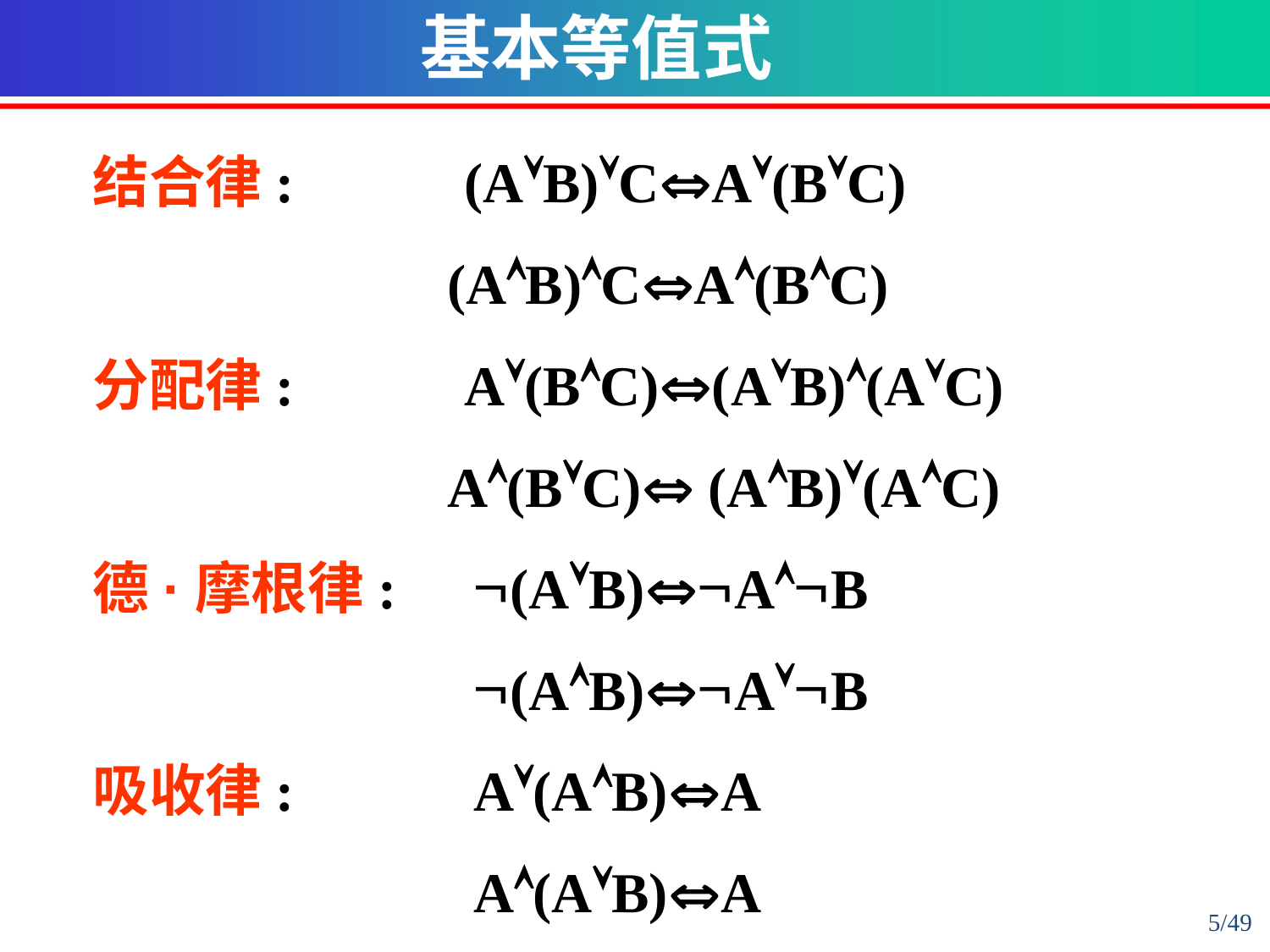

基本等值式
结合律:            (A∨B)∨C⇔A∨(B∨C)
                         (A∧B)∧C⇔A∧(B∧C)
分配律:            A∨(B∧C)⇔(A∨B)∧(A∨C)
                         A∧(B∨C)⇔ (A∧B)∨(A∧C)
德·摩根律:   	¬(A∨B)⇔¬A∧¬B
                     	¬(A∧B)⇔¬A∨¬B
吸收律:        	A∨(A∧B)⇔A
			A∧(A∨B)⇔A
5/49